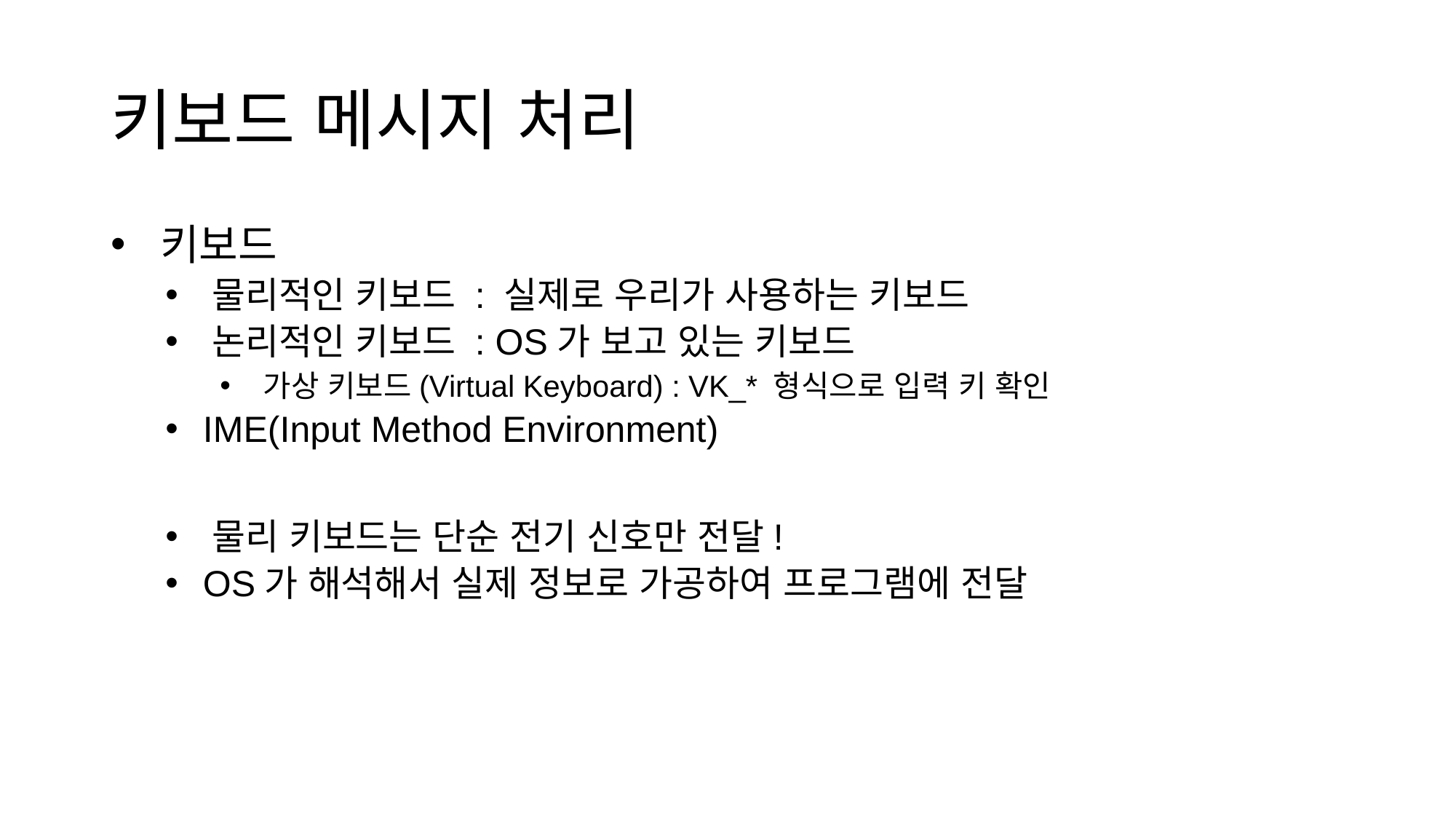

# 키보드 메시지 처리
 키보드
 물리적인 키보드 : 실제로 우리가 사용하는 키보드
 논리적인 키보드 : OS가 보고 있는 키보드
 가상 키보드(Virtual Keyboard) : VK_* 형식으로 입력 키 확인
 IME(Input Method Environment)

 물리 키보드는 단순 전기 신호만 전달!
 OS가 해석해서 실제 정보로 가공하여 프로그램에 전달